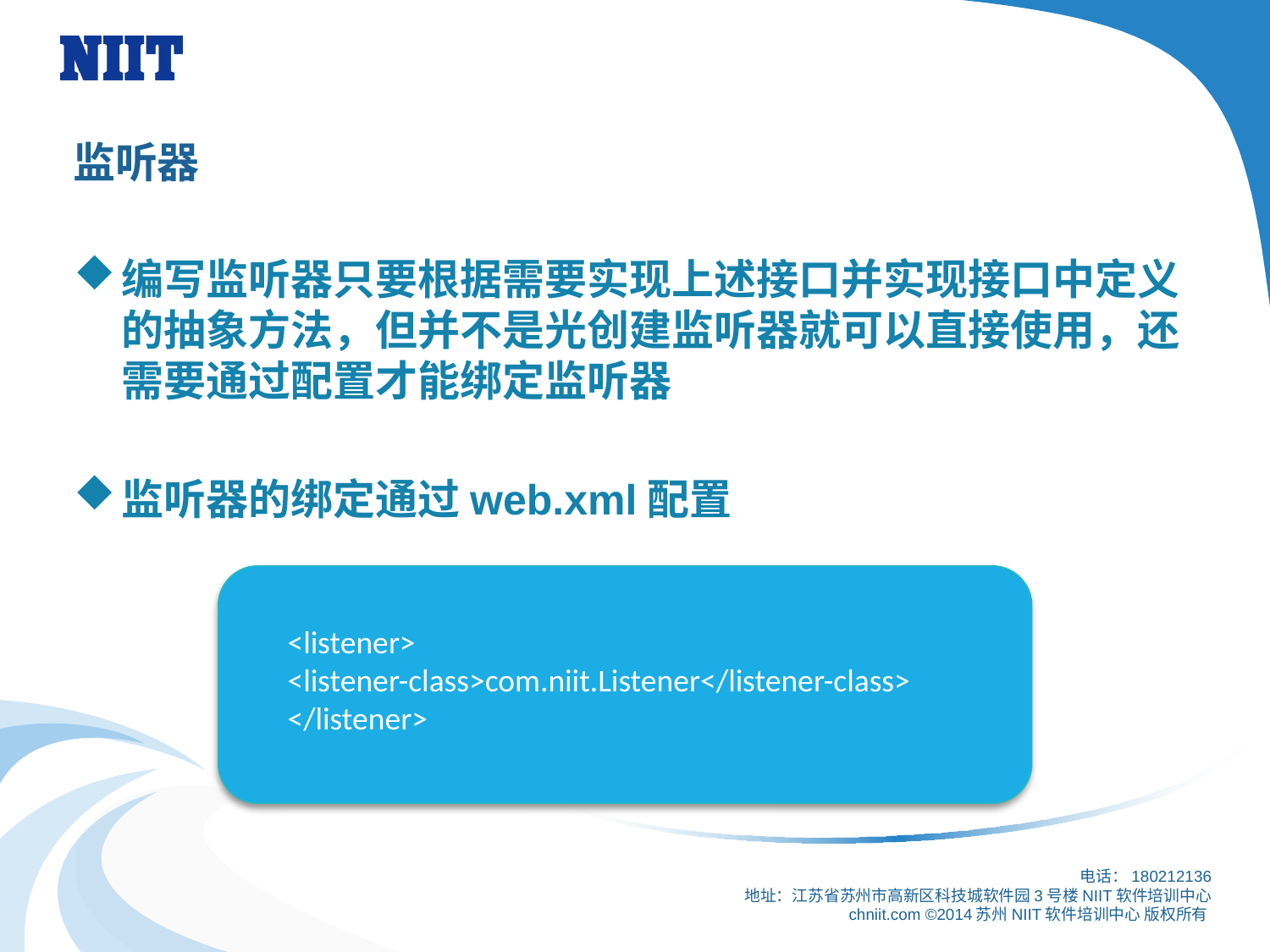

# 监听器
编写监听器只要根据需要实现上述接口并实现接口中定义的抽象方法，但并不是光创建监听器就可以直接使用，还需要通过配置才能绑定监听器

监听器的绑定通过web.xml配置

<listener>
<listener-class>com.niit.Listener</listener-class>
</listener>